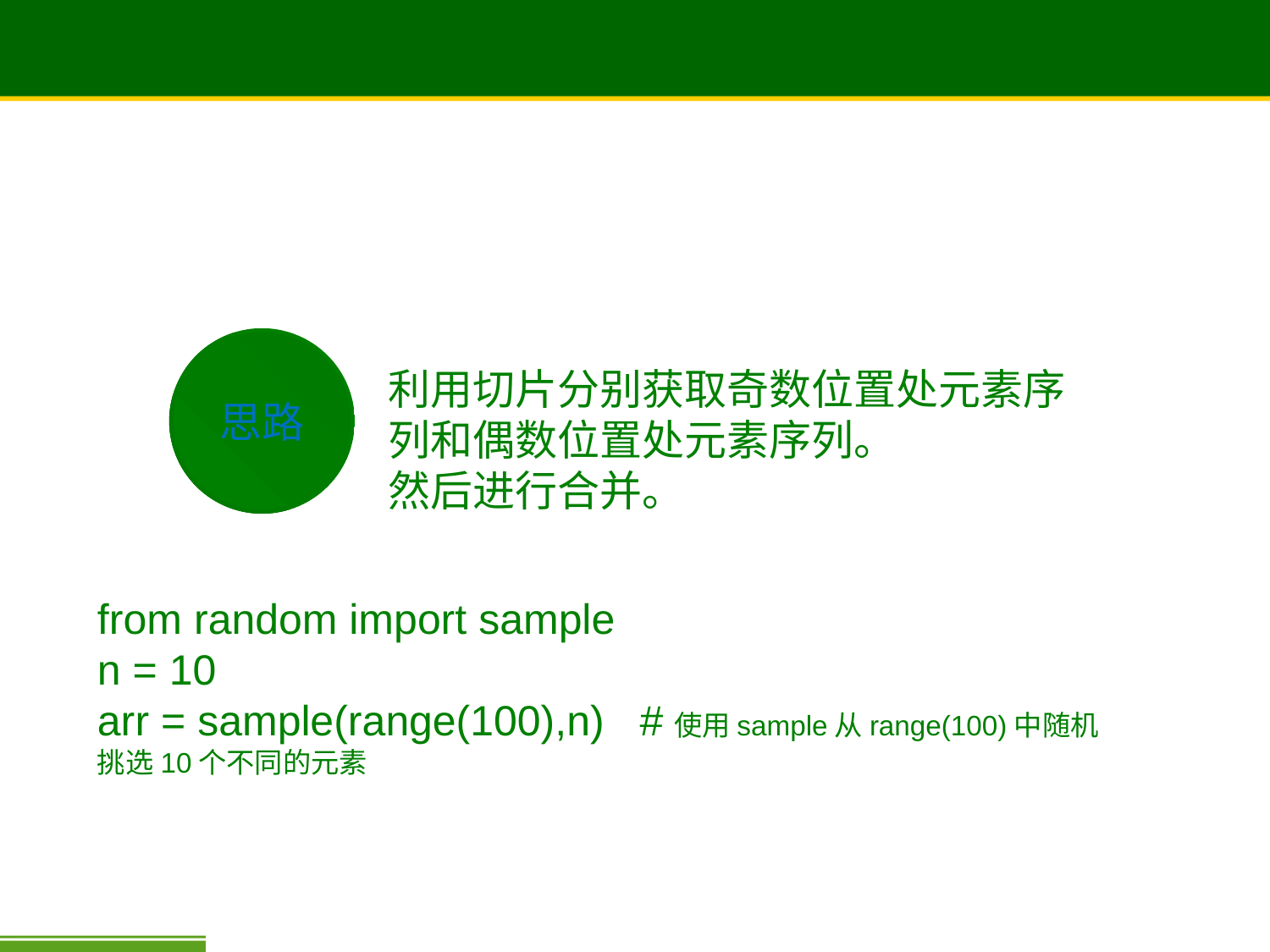

思路
利用切片分别获取奇数位置处元素序列和偶数位置处元素序列。
然后进行合并。
from random import sample
n = 10
arr = sample(range(100),n)   #使用sample从range(100)中随机挑选10个不同的元素